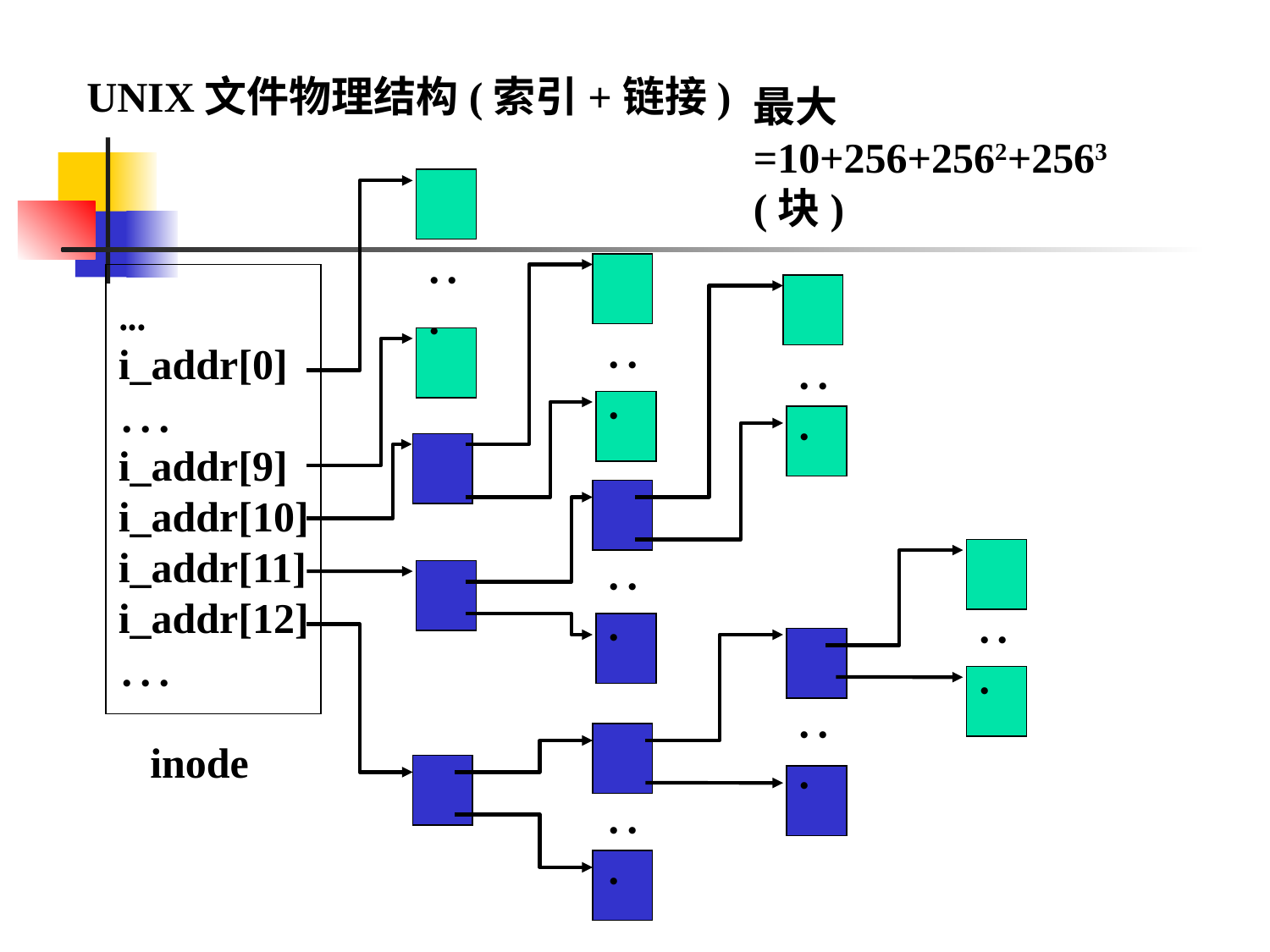

UNIX文件物理结构(索引+链接)
最大=10+256+2562+2563(块)

...

…
i_addr[0]
...
i_addr[9]
i_addr[10]
i_addr[11]
i_addr[12]
...

...

...

...

...

...

inode

...